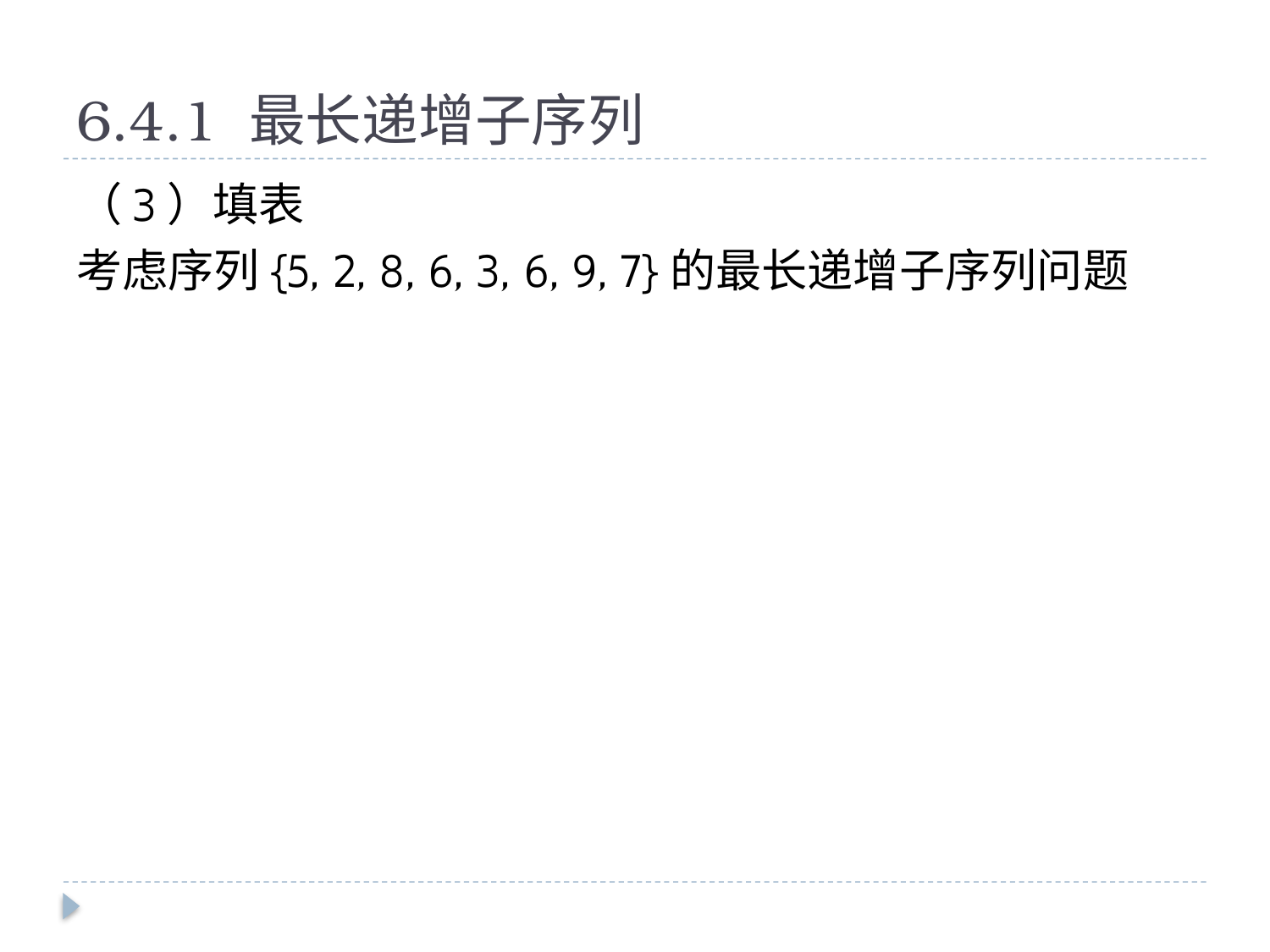

# 6.4.1 最长递增子序列
（3）填表
考虑序列{5, 2, 8, 6, 3, 6, 9, 7}的最长递增子序列问题